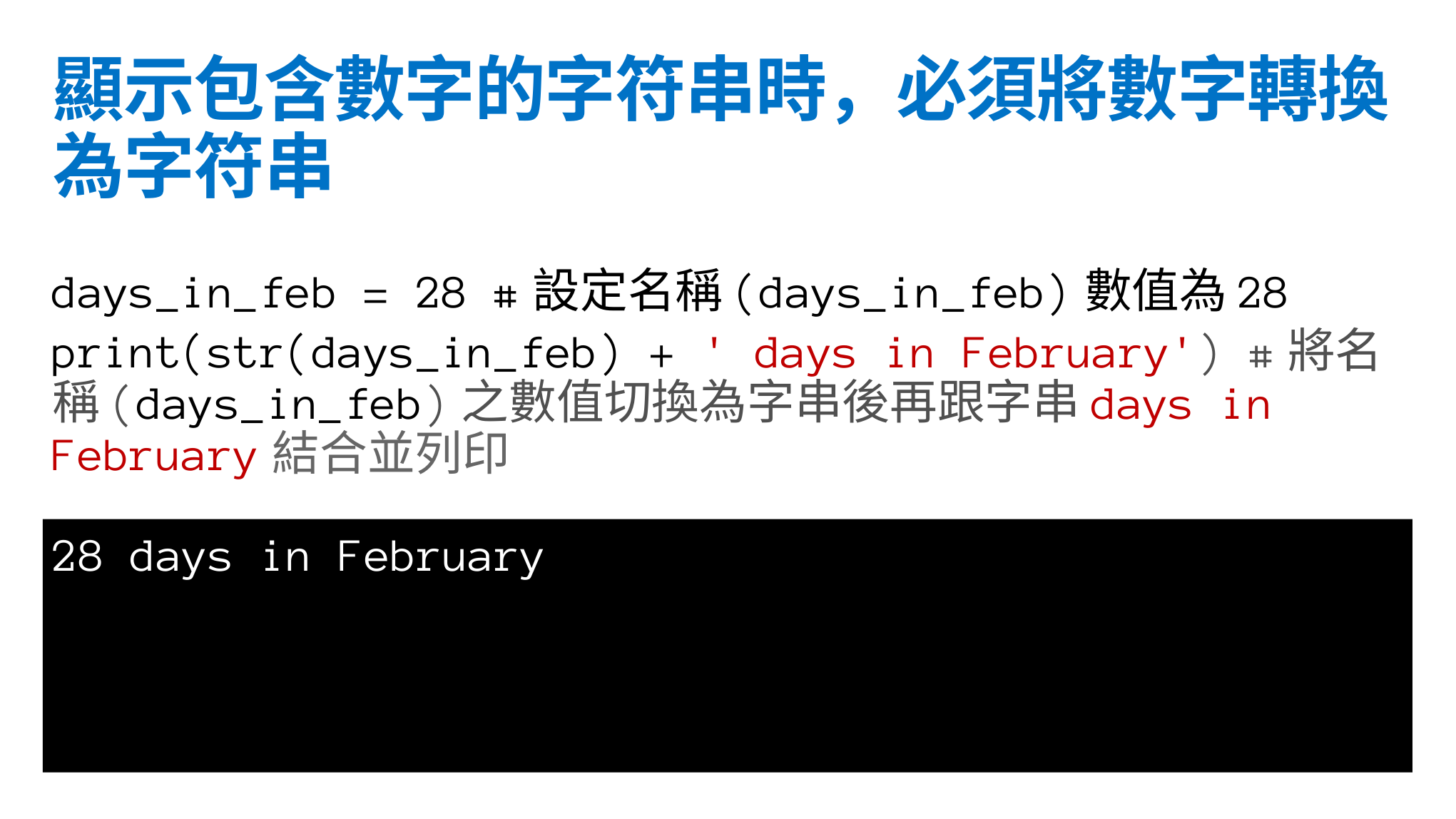

顯示包含數字的字符串時，必須將數字轉換為字符串
days_in_feb = 28 #設定名稱(days_in_feb)數值為28
print(str(days_in_feb) + ' days in February') #將名稱(days_in_feb)之數值切換為字串後再跟字串days in February結合並列印

28 days in February